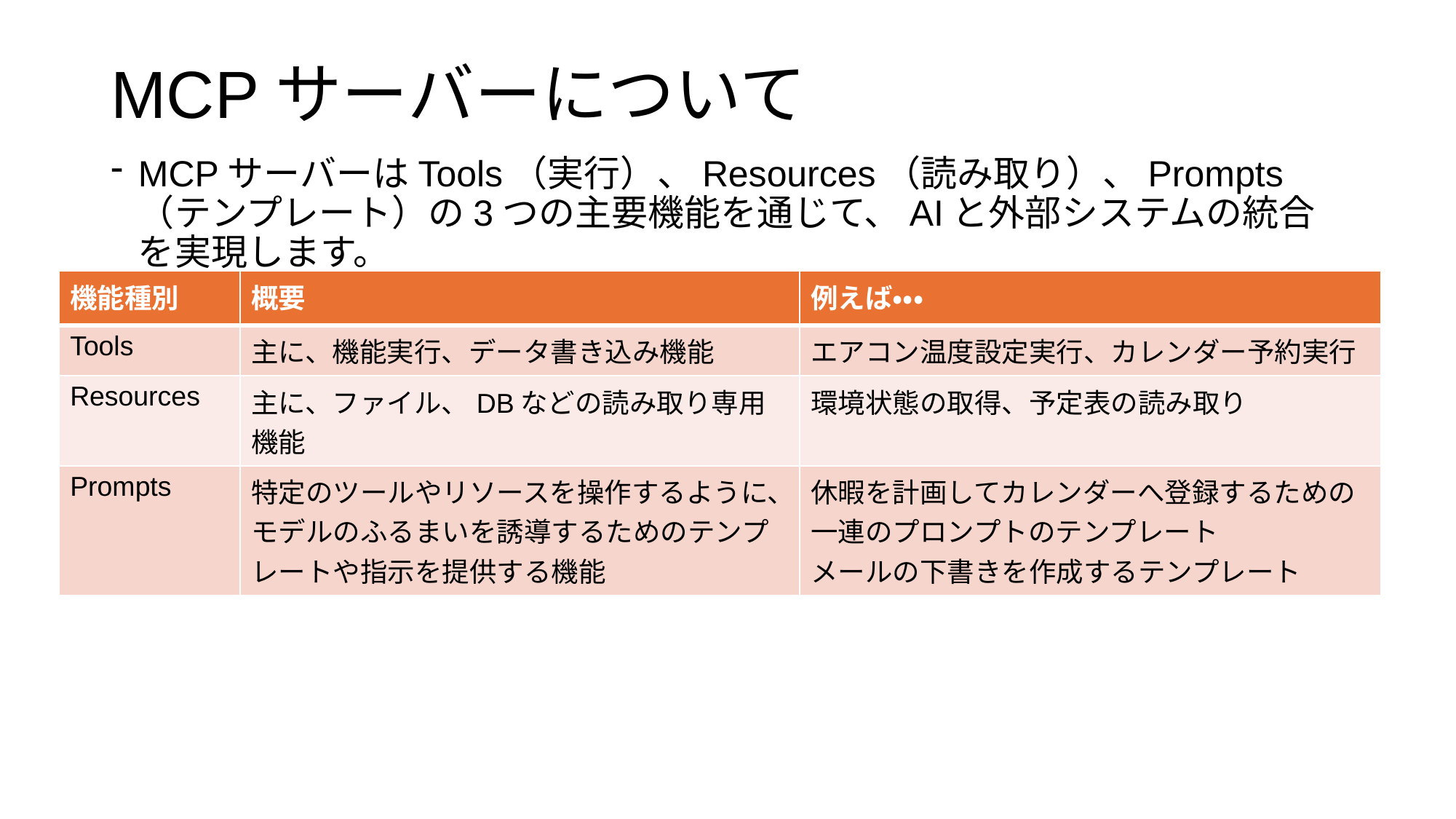

# MCPサーバーについて
MCPサーバーはTools（実行）、Resources（読み取り）、Prompts（テンプレート）の3つの主要機能を通じて、AIと外部システムの統合を実現します。

| 機能種別 | 概要 | 例えば・・・ |
| --- | --- | --- |
| Tools | 主に、機能実行、データ書き込み機能 | エアコン温度設定実行、カレンダー予約実行 |
| Resources | 主に、ファイル、DBなどの読み取り専用機能 | 環境状態の取得、予定表の読み取り |
| Prompts | 特定のツールやリソースを操作するように、モデルのふるまいを誘導するためのテンプレートや指示を提供する機能 | 休暇を計画してカレンダーへ登録するための一連のプロンプトのテンプレート メールの下書きを作成するテンプレート |